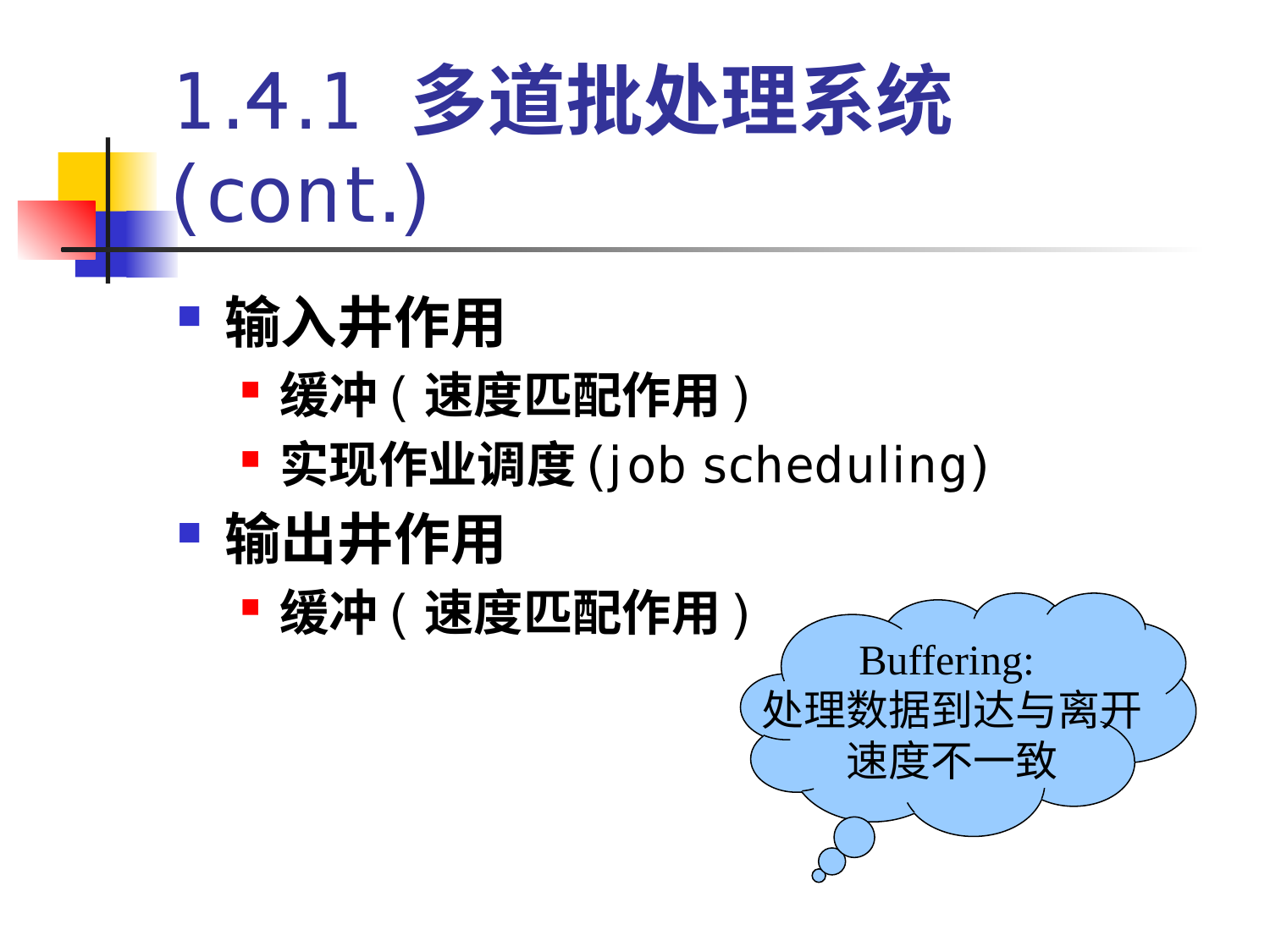

# 1.4.1 多道批处理系统(cont.)
输入井作用
缓冲(速度匹配作用)
实现作业调度(job scheduling)
输出井作用
缓冲(速度匹配作用)
Buffering:
处理数据到达与离开
速度不一致